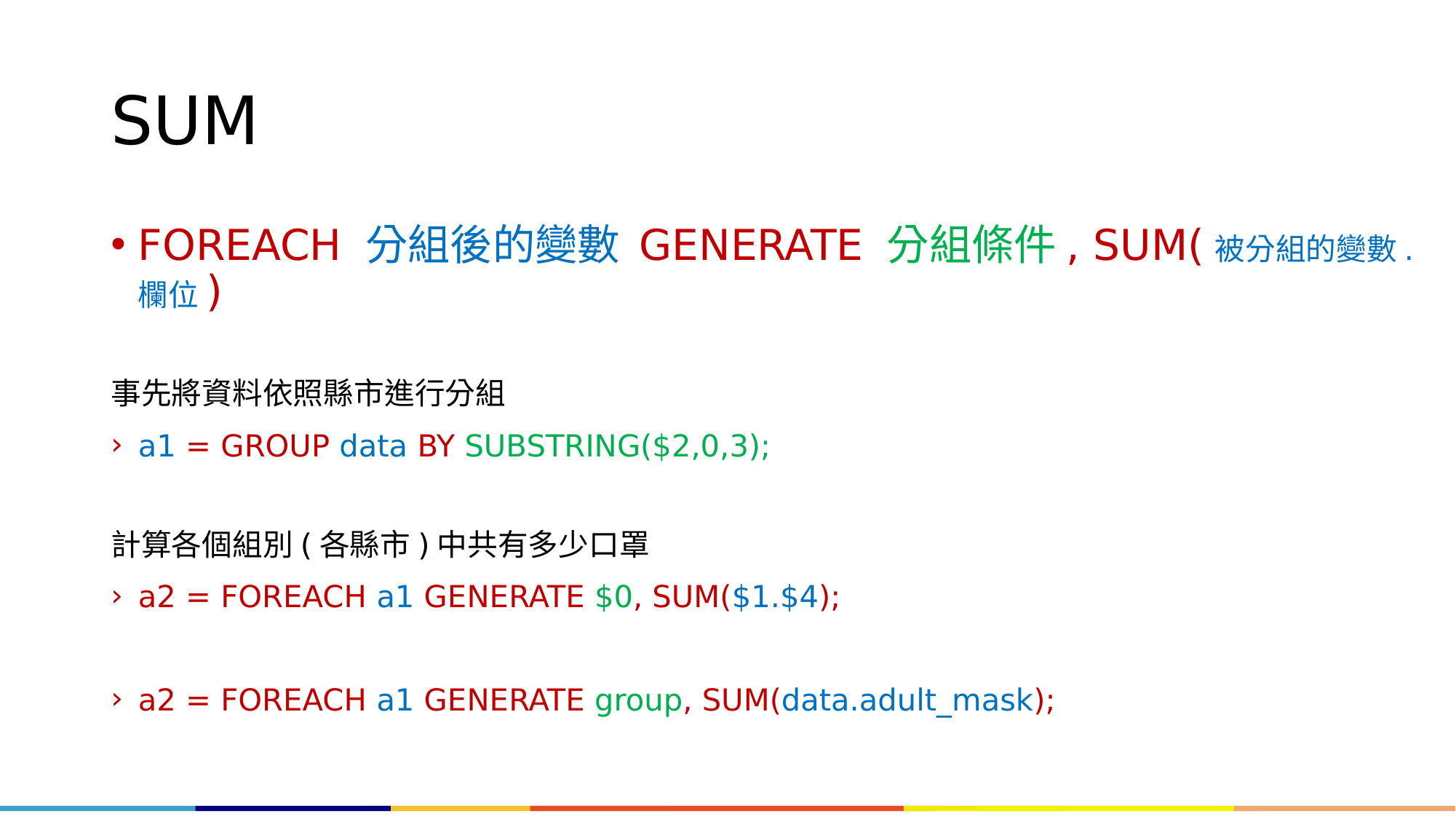

# SUM
FOREACH 分組後的變數 GENERATE 分組條件, SUM(被分組的變數.欄位)

事先將資料依照縣市進行分組
a1 = GROUP data BY SUBSTRING($2,0,3);

計算各個組別(各縣市)中共有多少口罩
a2 = FOREACH a1 GENERATE $0, SUM($1.$4);

a2 = FOREACH a1 GENERATE group, SUM(data.adult_mask);